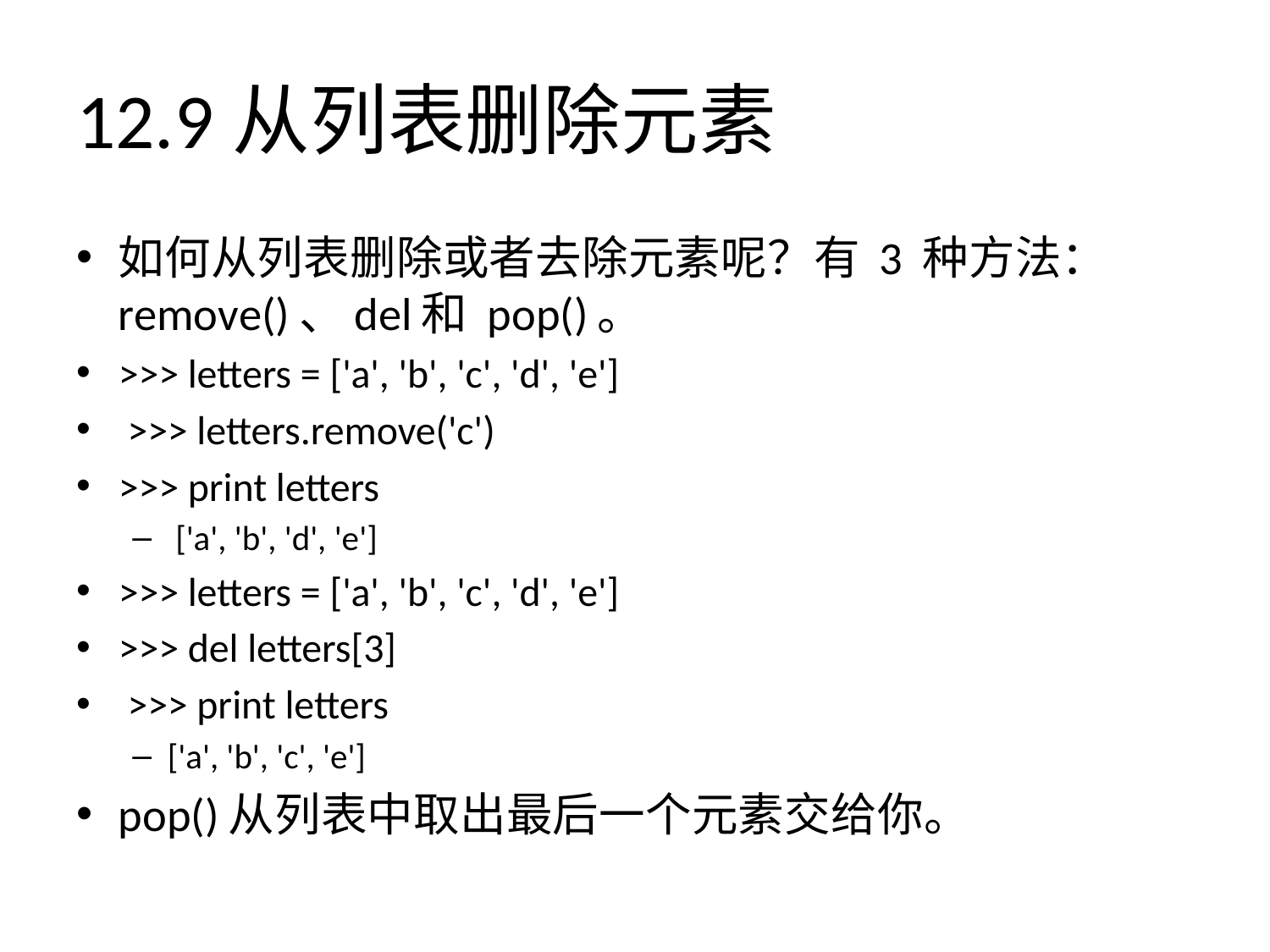

# 12.9从列表删除元素
如何从列表删除或者去除元素呢？有 3 种方法：remove()、del和 pop()。
>>> letters = ['a', 'b', 'c', 'd', 'e']
 >>> letters.remove('c')
>>> print letters
 ['a', 'b', 'd', 'e']
>>> letters = ['a', 'b', 'c', 'd', 'e']
>>> del letters[3]
 >>> print letters
['a', 'b', 'c', 'e']
pop()从列表中取出最后一个元素交给你。